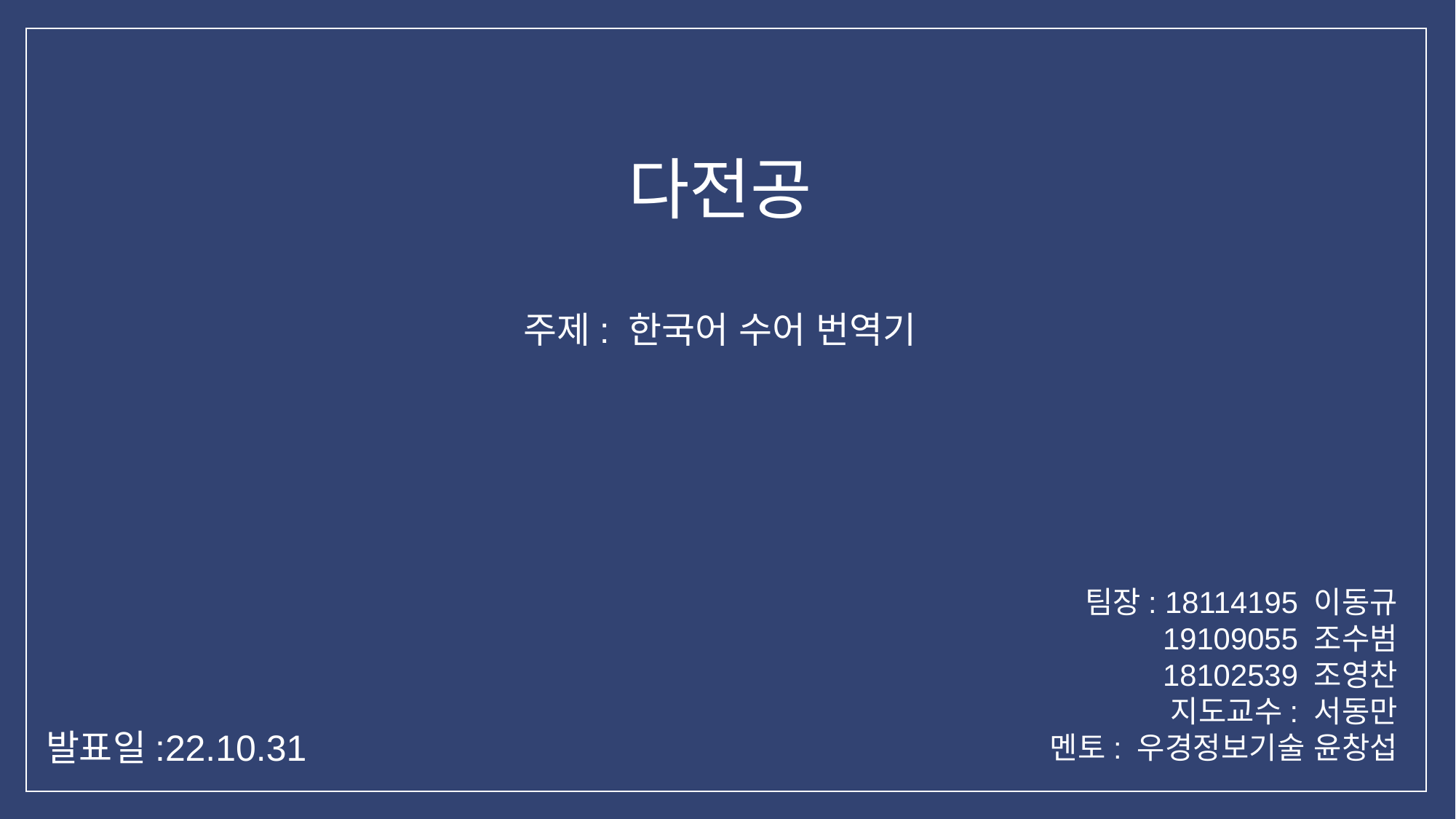

다전공

주제: 한국어 수어 번역기
팀장: 18114195 이동규
19109055 조수범
18102539 조영찬
지도교수: 서동만
멘토: 우경정보기술 윤창섭
발표일:22.10.31